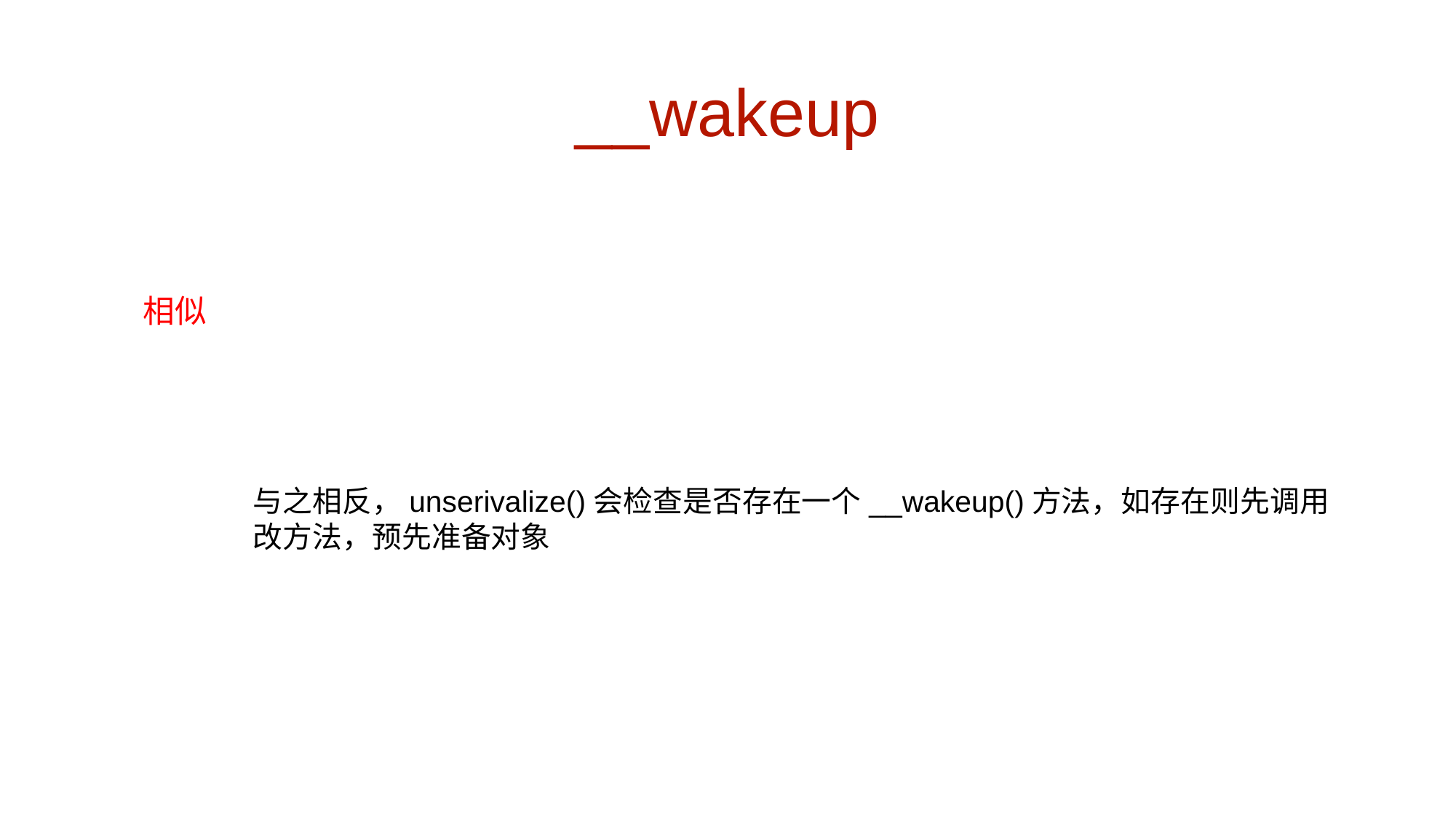

# __wakeup
相似
与之相反，unserivalize()会检查是否存在一个__wakeup()方法，如存在则先调用改方法，预先准备对象